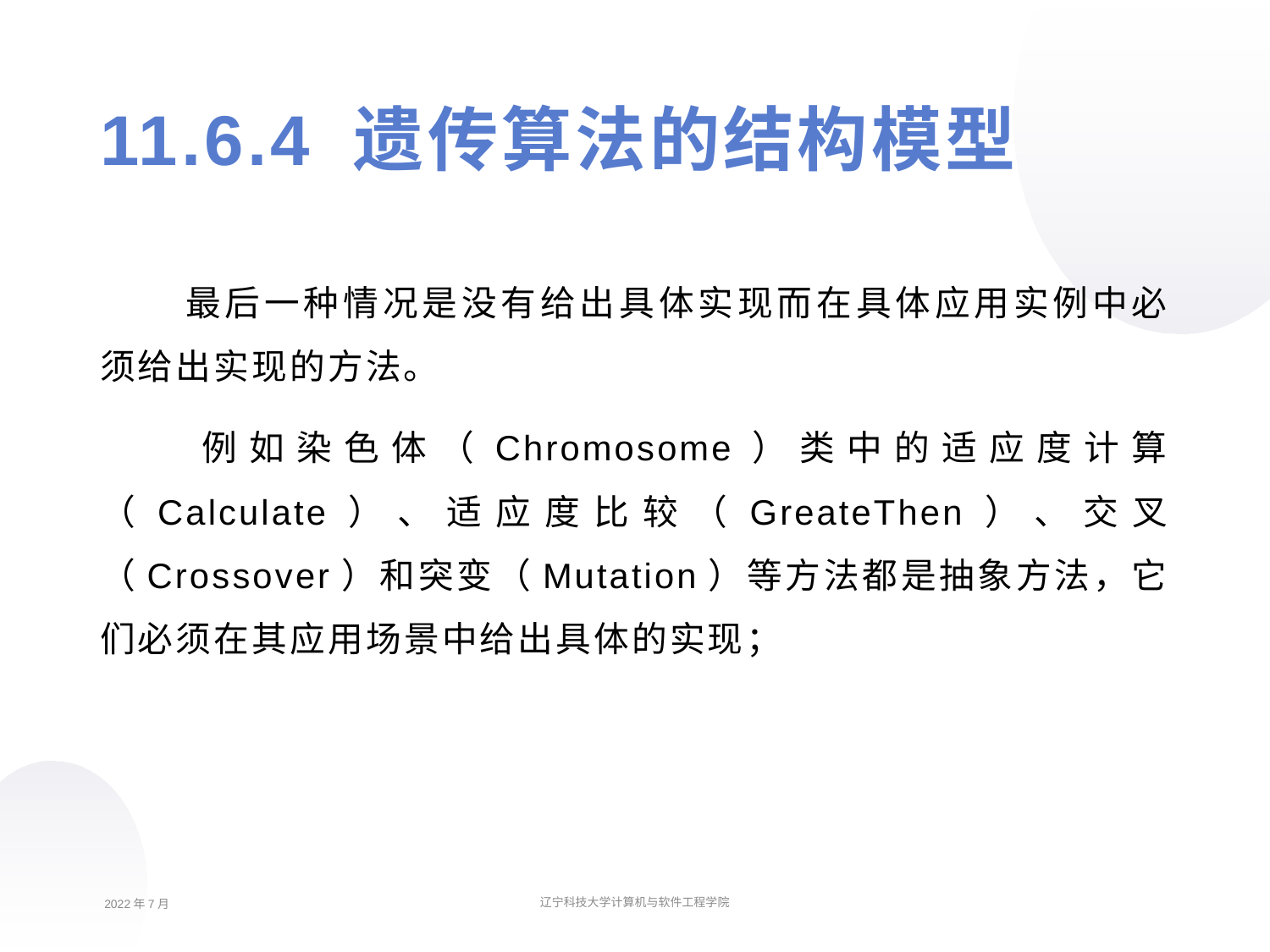

11.6.4 遗传算法的结构模型
 最后一种情况是没有给出具体实现而在具体应用实例中必须给出实现的方法。
 例如染色体（Chromosome）类中的适应度计算（Calculate）、适应度比较（GreateThen）、交叉（Crossover）和突变（Mutation）等方法都是抽象方法，它们必须在其应用场景中给出具体的实现；

2022年7月
辽宁科技大学计算机与软件工程学院
184